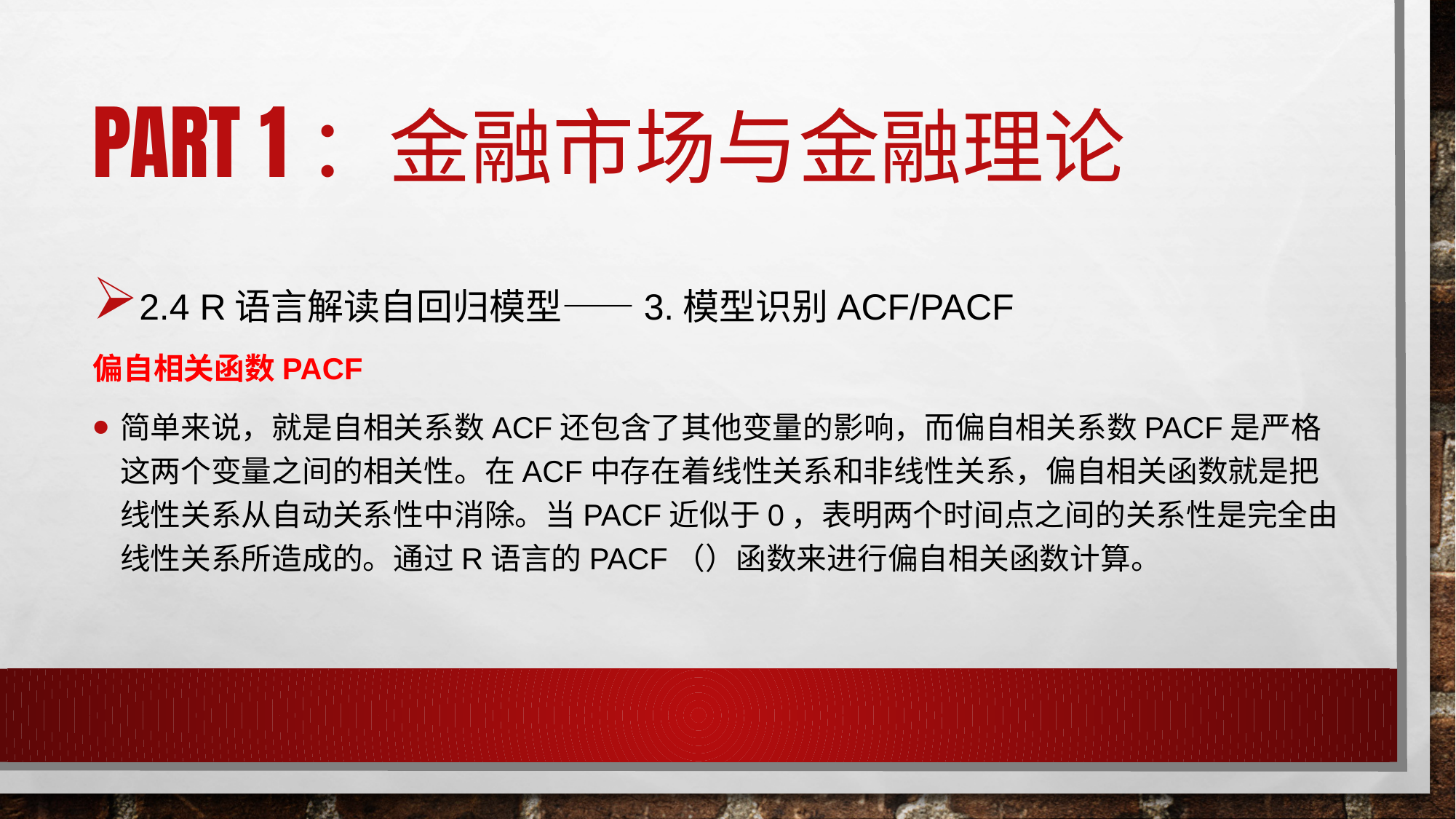

# Part 1：金融市场与金融理论
2.4 R语言解读自回归模型——3.模型识别acf/pacf
偏自相关函数Pacf
简单来说，就是自相关系数ACF还包含了其他变量的影响，而偏自相关系数PACF是严格这两个变量之间的相关性。在ACF中存在着线性关系和非线性关系，偏自相关函数就是把线性关系从自动关系性中消除。当PACF近似于0，表明两个时间点之间的关系性是完全由线性关系所造成的。通过R语言的pacf（）函数来进行偏自相关函数计算。